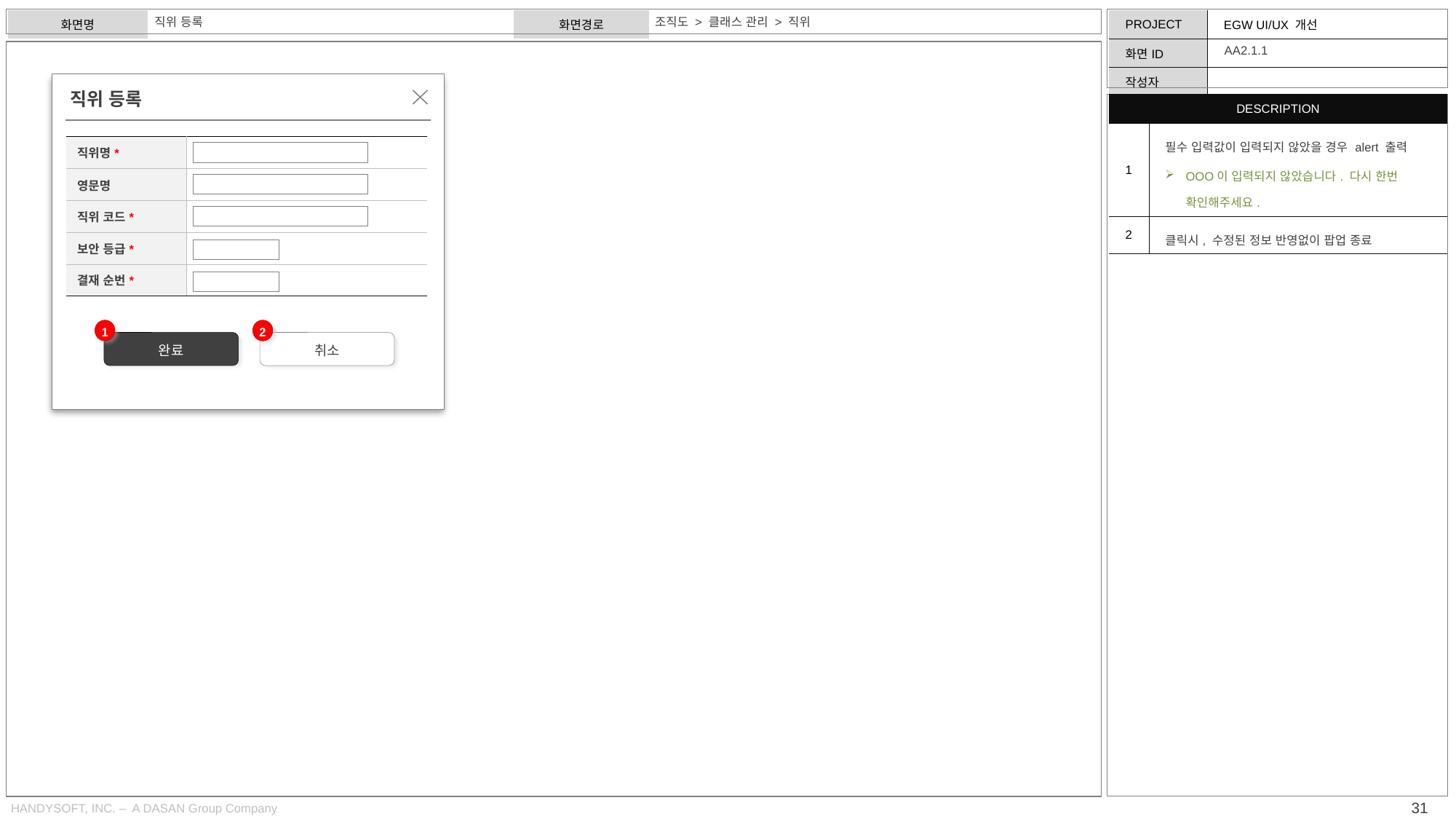

직위 등록
조직도 > 클래스 관리 > 직위
AA2.1.1

직위 등록

| DESCRIPTION |  |
| --- | --- |
| 1 | 필수 입력값이 입력되지 않았을 경우 alert 출력 OOO이 입력되지 않았습니다. 다시 한번 확인해주세요. |
| 2 | 클릭시, 수정된 정보 반영없이 팝업 종료 |
| 직위명\* |  |
| --- | --- |
| 영문명 |  |
| 직위 코드\* |  |
| 보안 등급\* |  |
| 결재 순번\* |  |

1
2
완료
취소